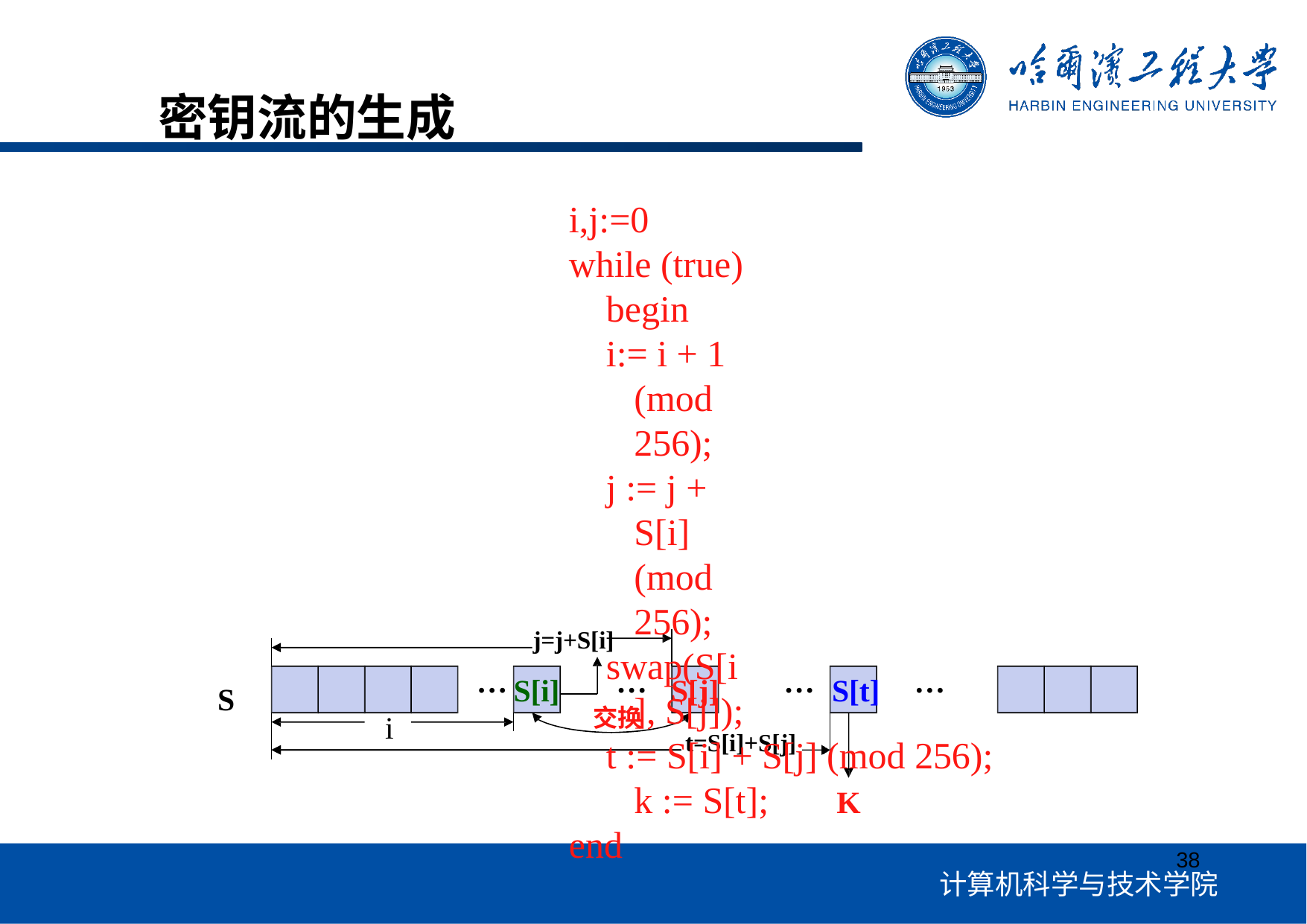

# 密钥流的生成
i,j:=0
while (true)  begin
i:= i + 1 (mod 256);
j := j + S[i] (mod 256);
swap(S[i], S[j]);
t := S[i] + S[j] (mod 256);  k := S[t];
end
j=j+S[i]

…
…
…
…

S[i]
S[j]
S[t]
S

交换
i

t=S[i]+S[j]

K
38